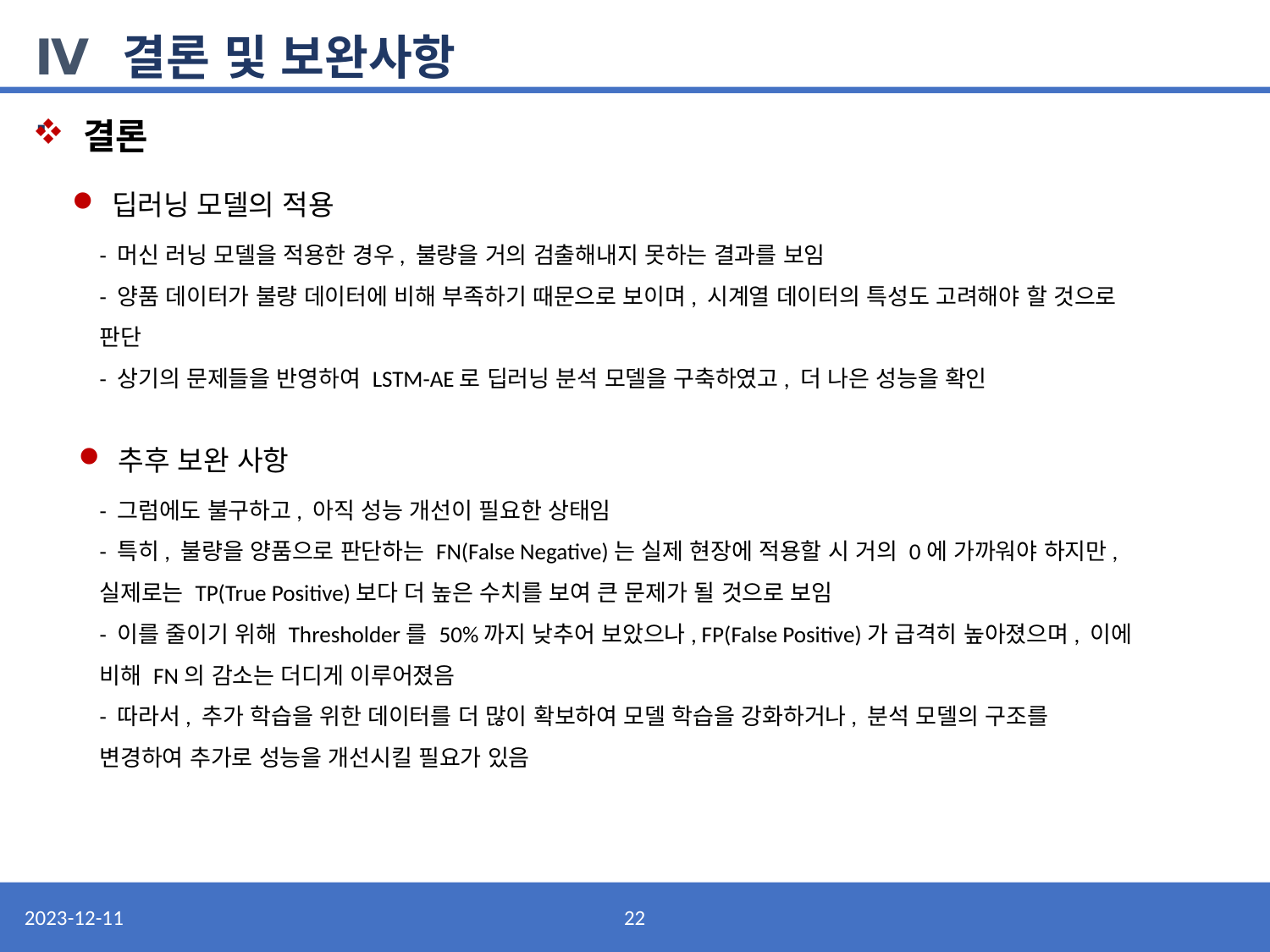

Ⅳ.
결론 및 보완사항
 결론
딥러닝 모델의 적용
- 머신 러닝 모델을 적용한 경우, 불량을 거의 검출해내지 못하는 결과를 보임
- 양품 데이터가 불량 데이터에 비해 부족하기 때문으로 보이며, 시계열 데이터의 특성도 고려해야 할 것으로 판단
- 상기의 문제들을 반영하여 LSTM-AE로 딥러닝 분석 모델을 구축하였고, 더 나은 성능을 확인
추후 보완 사항
- 그럼에도 불구하고, 아직 성능 개선이 필요한 상태임
- 특히, 불량을 양품으로 판단하는 FN(False Negative)는 실제 현장에 적용할 시 거의 0에 가까워야 하지만, 실제로는 TP(True Positive)보다 더 높은 수치를 보여 큰 문제가 될 것으로 보임
- 이를 줄이기 위해 Thresholder를 50%까지 낮추어 보았으나, FP(False Positive)가 급격히 높아졌으며, 이에 비해 FN의 감소는 더디게 이루어졌음
- 따라서, 추가 학습을 위한 데이터를 더 많이 확보하여 모델 학습을 강화하거나, 분석 모델의 구조를 변경하여 추가로 성능을 개선시킬 필요가 있음
2023-12-11
22